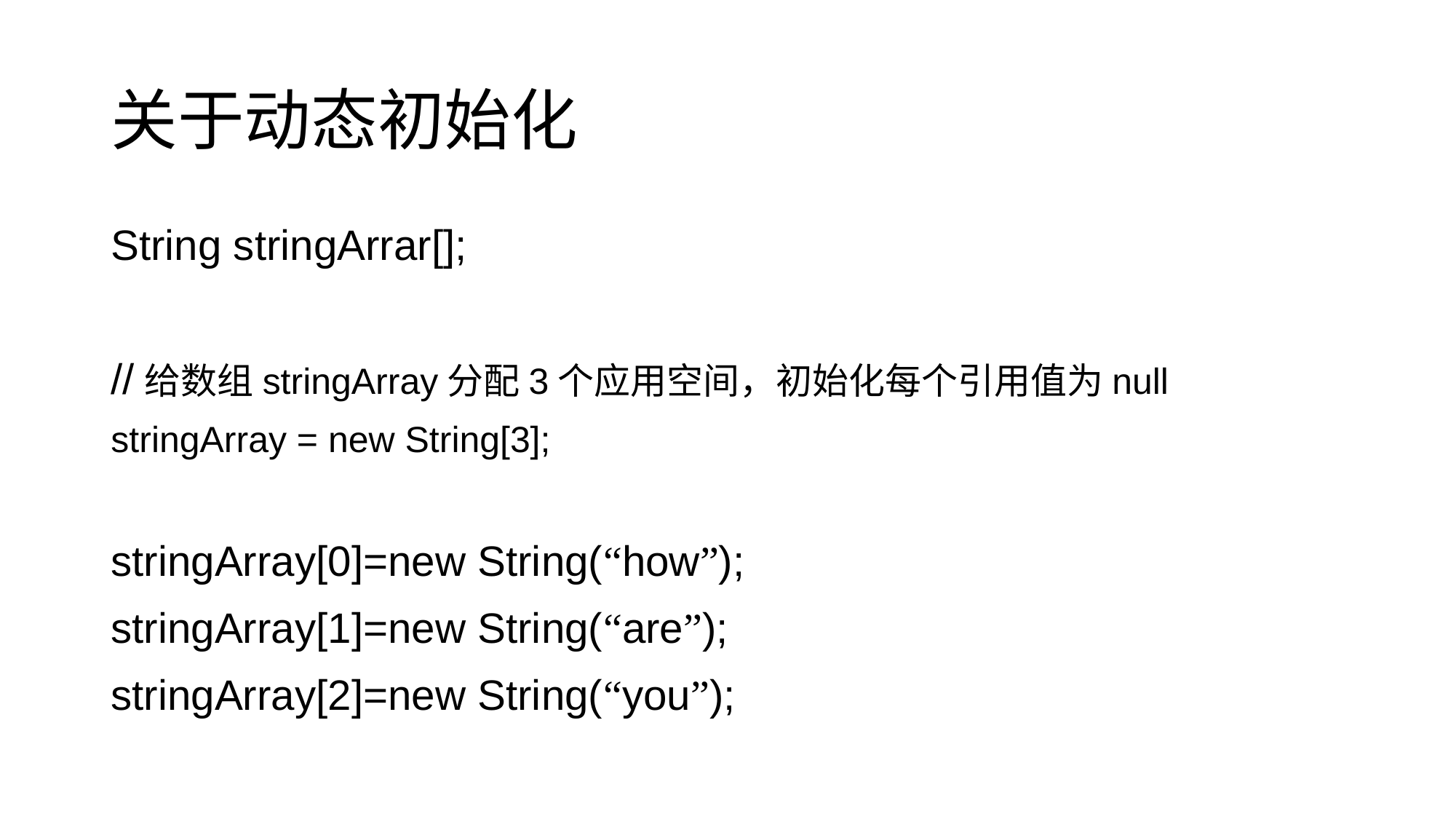

# 关于动态初始化
String stringArrar[];

//给数组stringArray分配3个应用空间，初始化每个引用值为null
stringArray = new String[3];

stringArray[0]=new String(“how”);
stringArray[1]=new String(“are”);
stringArray[2]=new String(“you”);